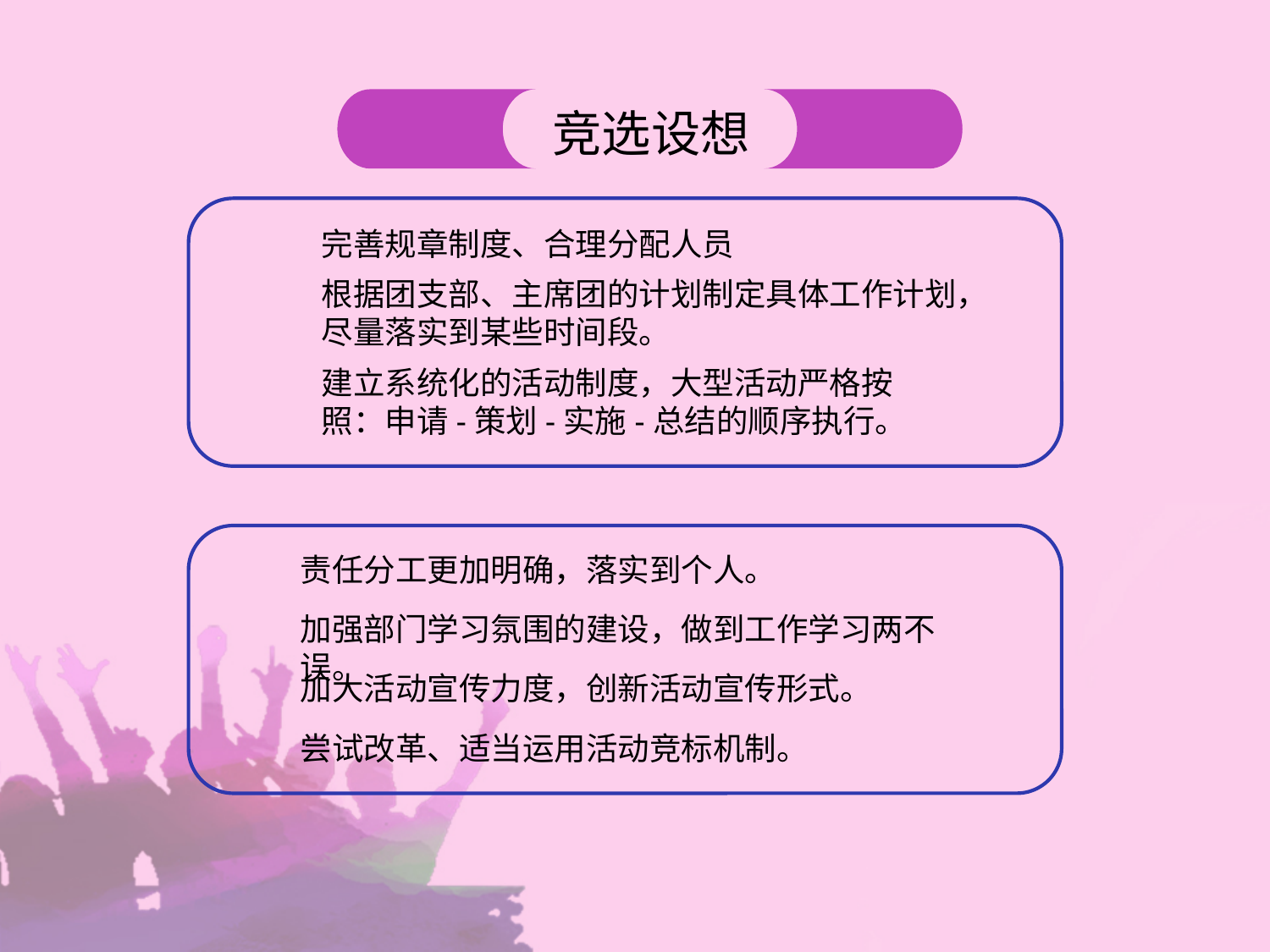

竞选设想

完善规章制度、合理分配人员
根据团支部、主席团的计划制定具体工作计划，尽量落实到某些时间段。
点击添加文本
建立系统化的活动制度，大型活动严格按照：申请-策划-实施-总结的顺序执行。
点击添加文本

责任分工更加明确，落实到个人。
点击添加文本
加强部门学习氛围的建设，做到工作学习两不误。

加大活动宣传力度，创新活动宣传形式。
尝试改革、适当运用活动竞标机制。
点击添加文本